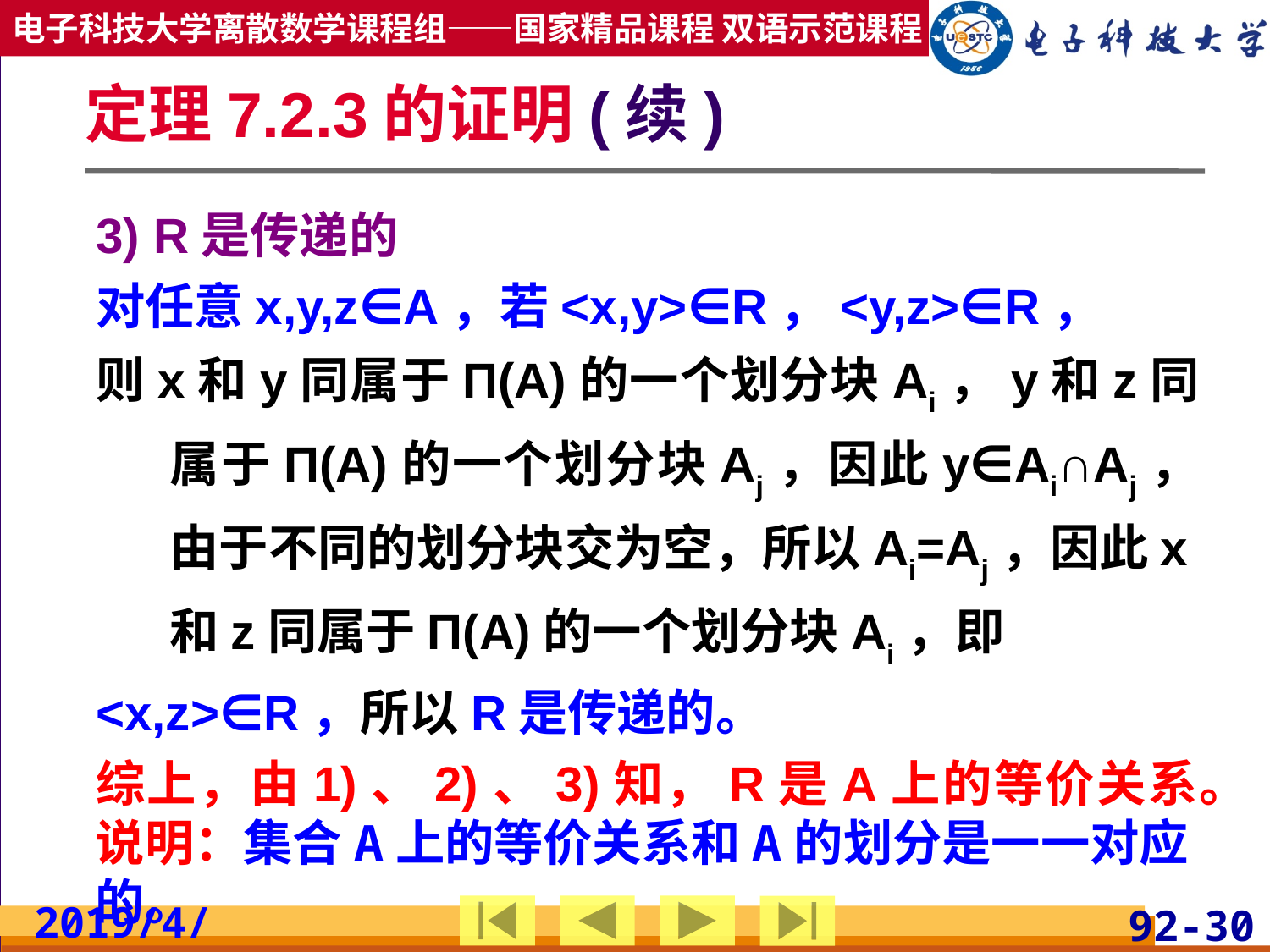

# 定理7.2.3的证明(续)
3) R是传递的
对任意x,y,z∈A，若<x,y>∈R，<y,z>∈R，
则x和y同属于П(A)的一个划分块Ai，y和z同属于П(A)的一个划分块Aj，因此y∈Ai∩Aj，由于不同的划分块交为空，所以Ai=Aj，因此x和z同属于П(A)的一个划分块Ai，即
<x,z>∈R，所以R是传递的。
综上，由1)、2)、3)知，R是A上的等价关系。
说明：集合A上的等价关系和A的划分是一一对应的。
2019/4/17